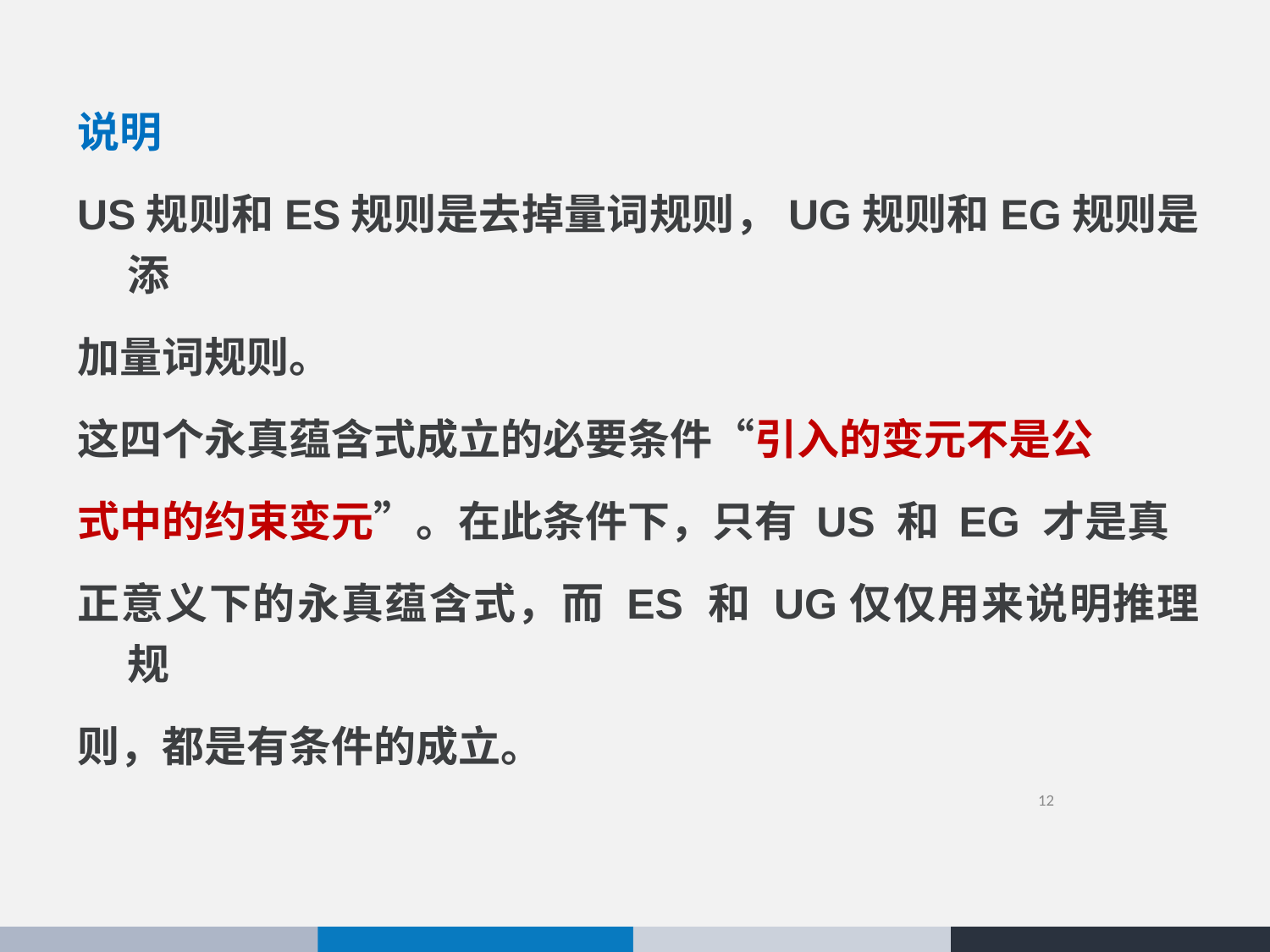

# 说明
US规则和ES规则是去掉量词规则，UG规则和EG规则是添
加量词规则。
这四个永真蕴含式成立的必要条件“引入的变元不是公
式中的约束变元”。在此条件下，只有 US 和 EG 才是真
正意义下的永真蕴含式，而 ES 和 UG仅仅用来说明推理规
则，都是有条件的成立。
12